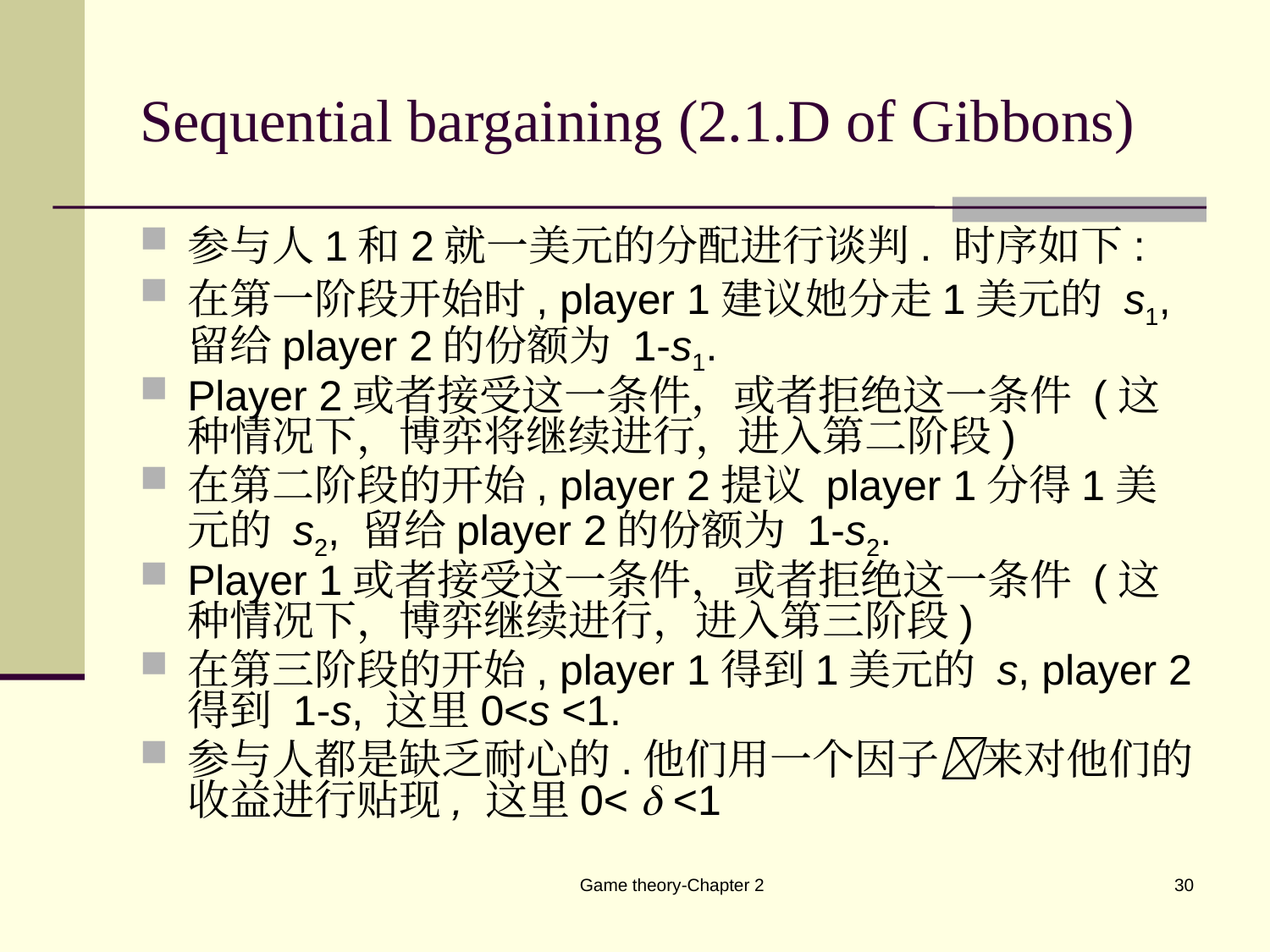

# Sequential bargaining (2.1.D of Gibbons)
参与人1和2就一美元的分配进行谈判. 时序如下:
在第一阶段开始时, player 1建议她分走1美元的 s1, 留给player 2的份额为 1-s1.
Player 2或者接受这一条件，或者拒绝这一条件 (这种情况下，博弈将继续进行，进入第二阶段)
在第二阶段的开始, player 2提议 player 1分得1美元的 s2, 留给player 2的份额为 1-s2.
Player 1或者接受这一条件，或者拒绝这一条件 (这种情况下，博弈继续进行，进入第三阶段)
在第三阶段的开始, player 1得到1美元的 s, player 2得到 1-s, 这里0<s <1.
参与人都是缺乏耐心的.他们用一个因子δ来对他们的收益进行贴现, 这里0< δ <1
Game theory-Chapter 2
30